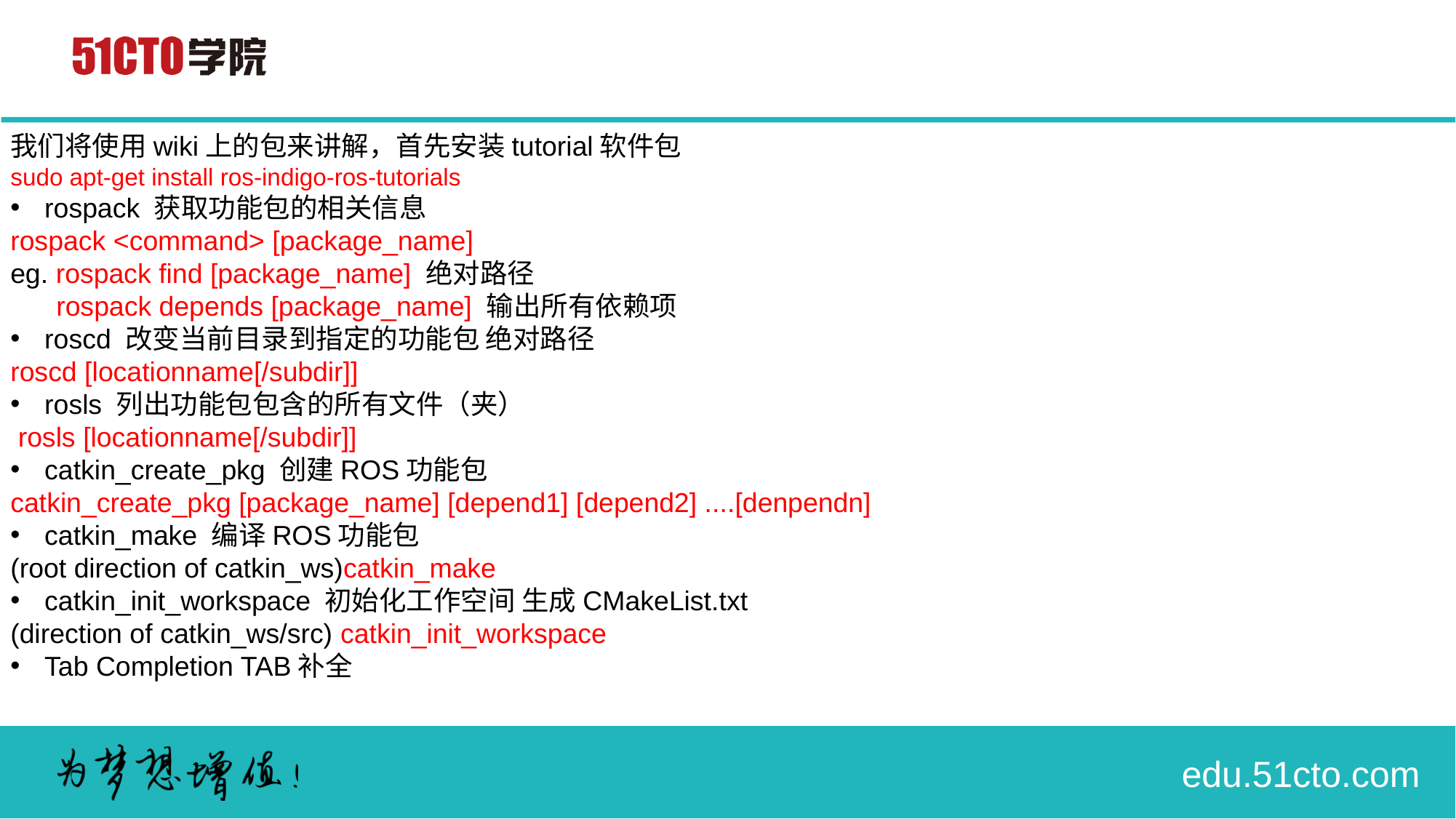

我们将使用wiki上的包来讲解，首先安装tutorial软件包
sudo apt-get install ros-indigo-ros-tutorials
rospack 获取功能包的相关信息
rospack <command> [package_name]
eg. rospack find [package_name] 绝对路径
      rospack depends [package_name] 输出所有依赖项
roscd 改变当前目录到指定的功能包 绝对路径
roscd [locationname[/subdir]]
rosls 列出功能包包含的所有文件（夹）
 rosls [locationname[/subdir]]
catkin_create_pkg 创建ROS功能包
catkin_create_pkg [package_name] [depend1] [depend2] ....[denpendn]
catkin_make 编译ROS功能包
(root direction of catkin_ws)catkin_make
catkin_init_workspace 初始化工作空间 生成CMakeList.txt
(direction of catkin_ws/src) catkin_init_workspace
Tab Completion TAB补全